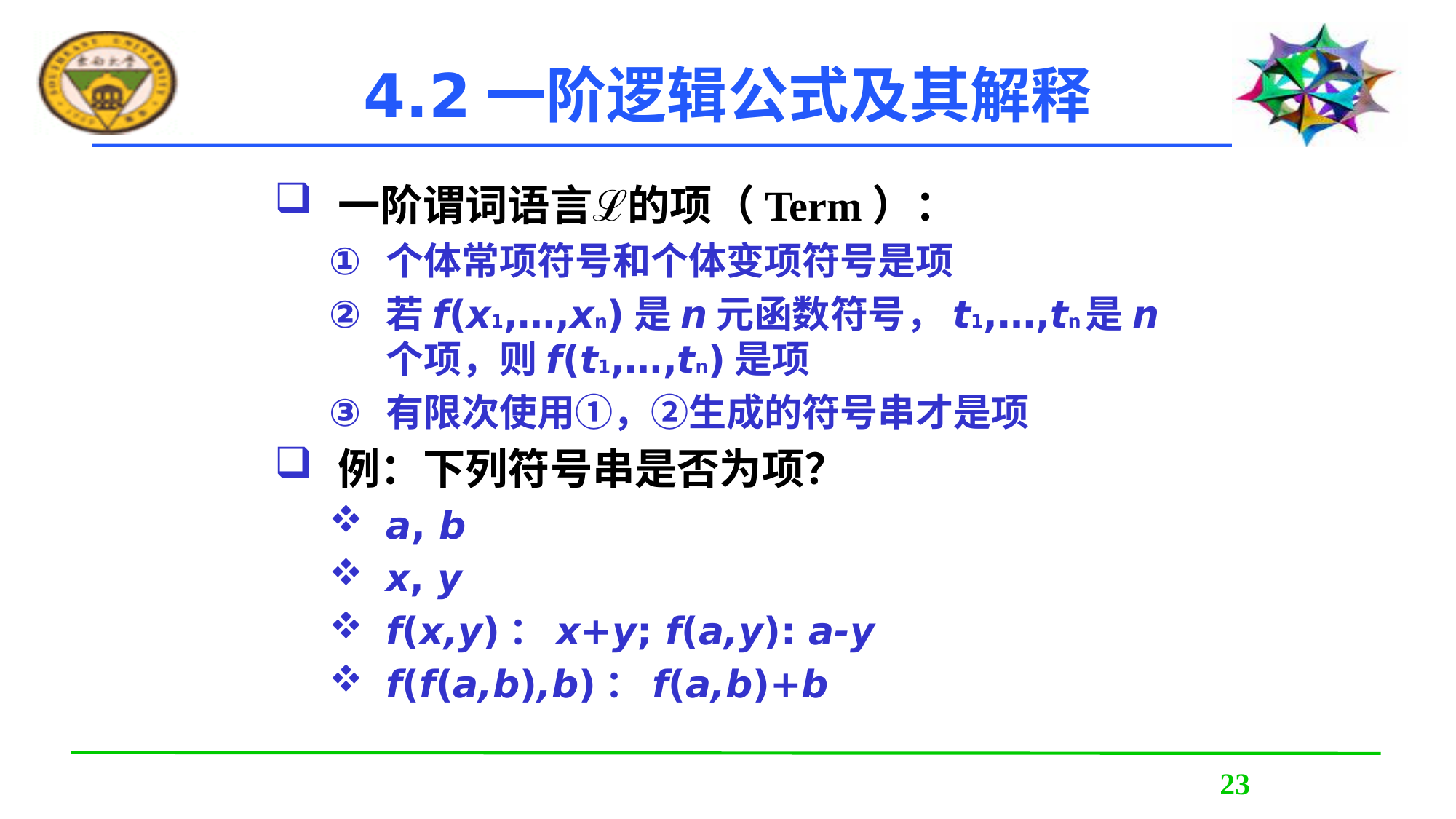

4.2一阶逻辑公式及其解释
一阶谓词语言ℒ的项（Term）：
个体常项符号和个体变项符号是项
若f(x1,…,xn)是n元函数符号，t1,…,tn是n个项，则f(t1,…,tn)是项
有限次使用①，②生成的符号串才是项
例：下列符号串是否为项？
a, b
x, y
f(x,y)：x+y; f(a,y): a-y
f(f(a,b),b)：f(a,b)+b